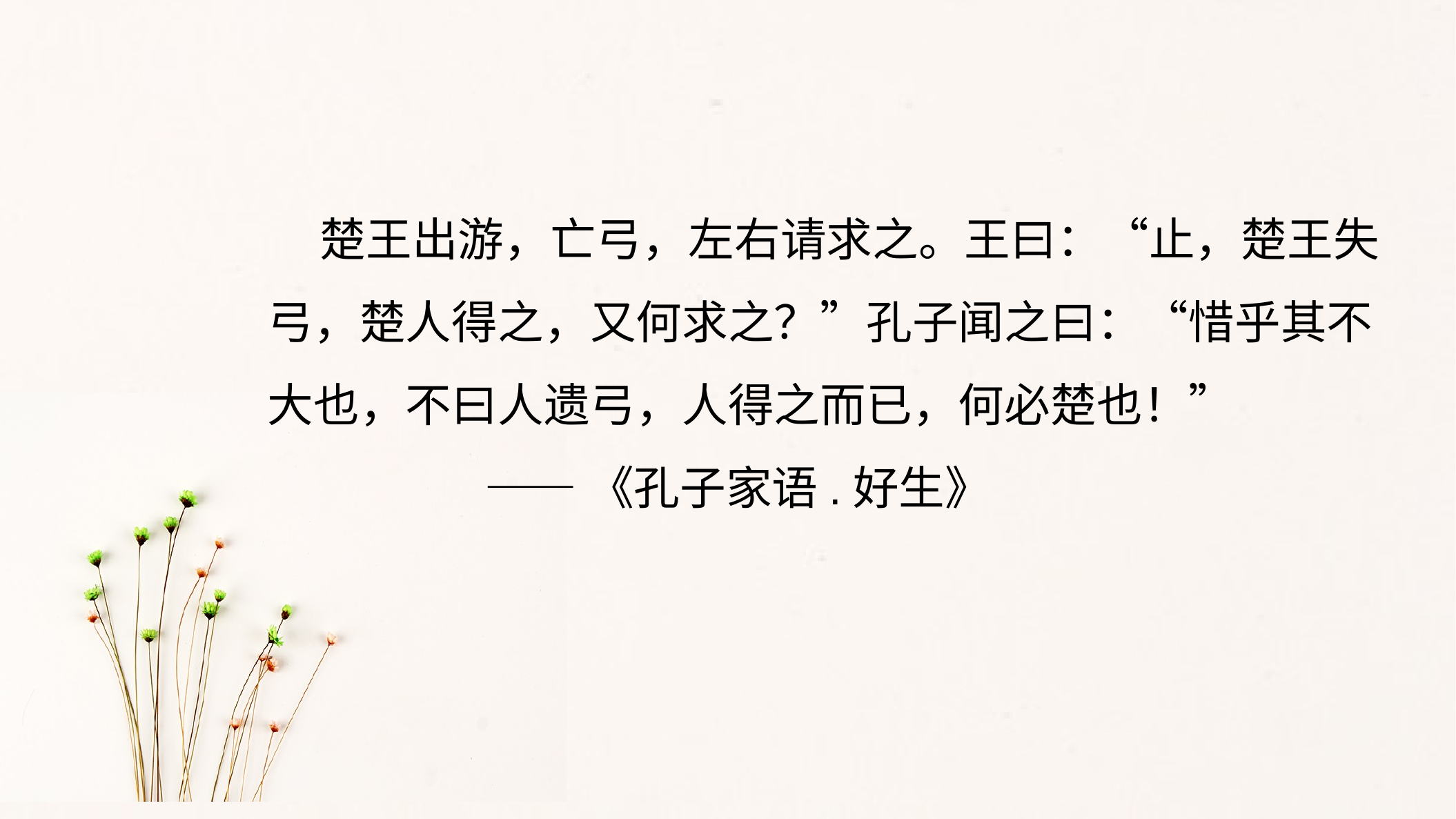

楚王出游，亡弓，左右请求之。王曰：“止，楚王失弓，楚人得之，又何求之？”孔子闻之曰：“惜乎其不大也，不曰人遗弓，人得之而已，何必楚也！”
                     ——《孔子家语.好生》